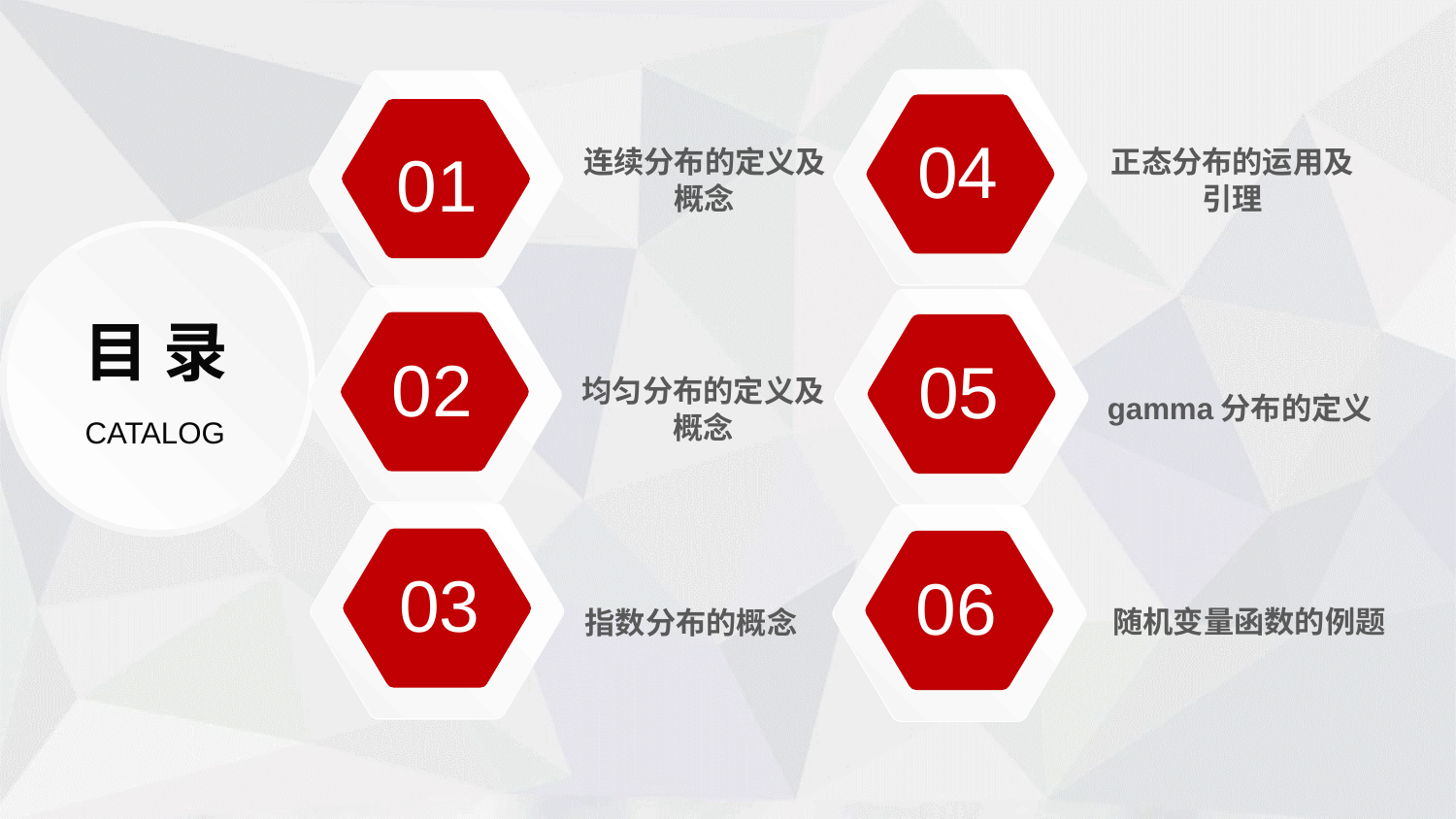

04

01
连续分布的定义及概念
正态分布的运用及引理

02

05
目 录
均匀分布的定义及概念
gamma分布的定义
CATALOG

03

06
指数分布的概念
随机变量函数的例题